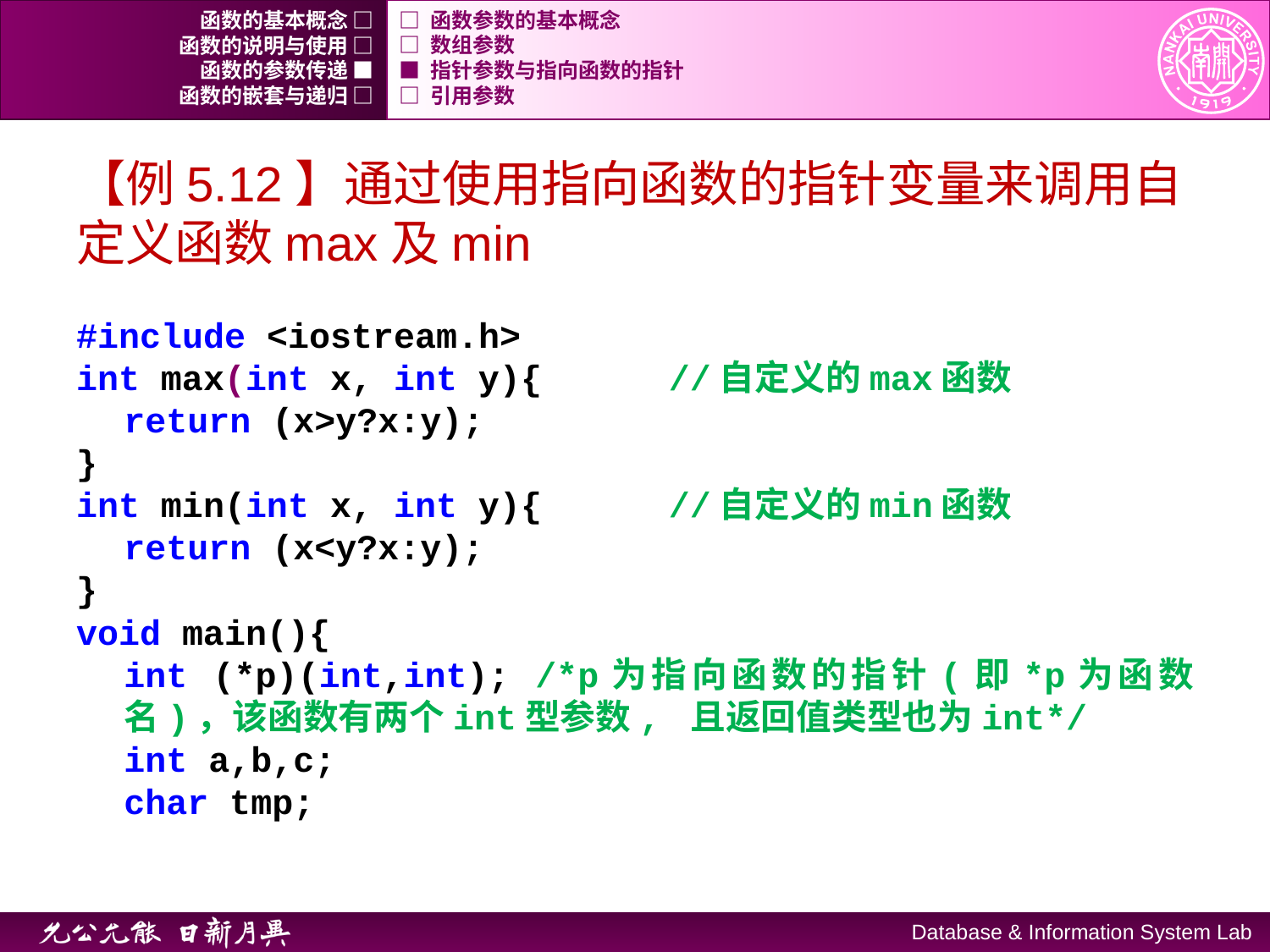

函数的基本概念 □
□ 函数参数的基本概念
函数的说明与使用 □
□ 数组参数
函数的参数传递 ■
■ 指针参数与指向函数的指针
函数的嵌套与递归 □
□ 引用参数
【例5.12】通过使用指向函数的指针变量来调用自定义函数max及min

#include <iostream.h>
int max(int x, int y){      //自定义的max函数
	return (x>y?x:y);
}
int min(int x, int y){      //自定义的min函数
	return (x<y?x:y);
}
void main(){
	int (*p)(int,int); /*p为指向函数的指针(即*p为函数名)，该函数有两个int型参数, 且返回值类型也为int*/
	int a,b,c;
	char tmp;